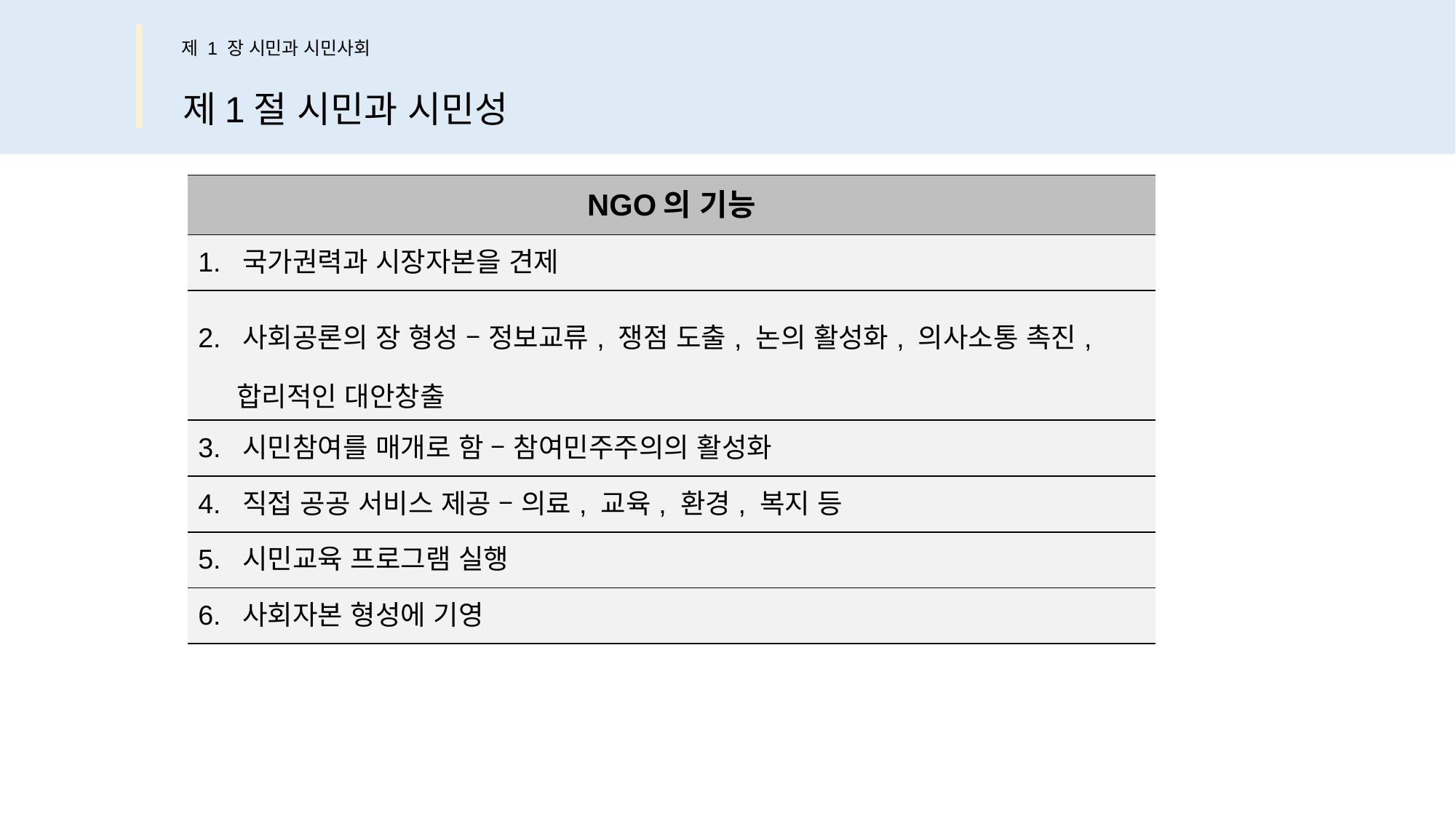

제 1 장 시민과 시민사회
제1절 시민과 시민성
| NGO의 기능 |
| --- |
| 1. 국가권력과 시장자본을 견제 |
| 2. 사회공론의 장 형성 – 정보교류, 쟁점 도출, 논의 활성화, 의사소통 촉진, 합리적인 대안창출 |
| 3. 시민참여를 매개로 함 – 참여민주주의의 활성화 |
| 4. 직접 공공 서비스 제공 – 의료, 교육, 환경, 복지 등 |
| 5. 시민교육 프로그램 실행 |
| 6. 사회자본 형성에 기영 |